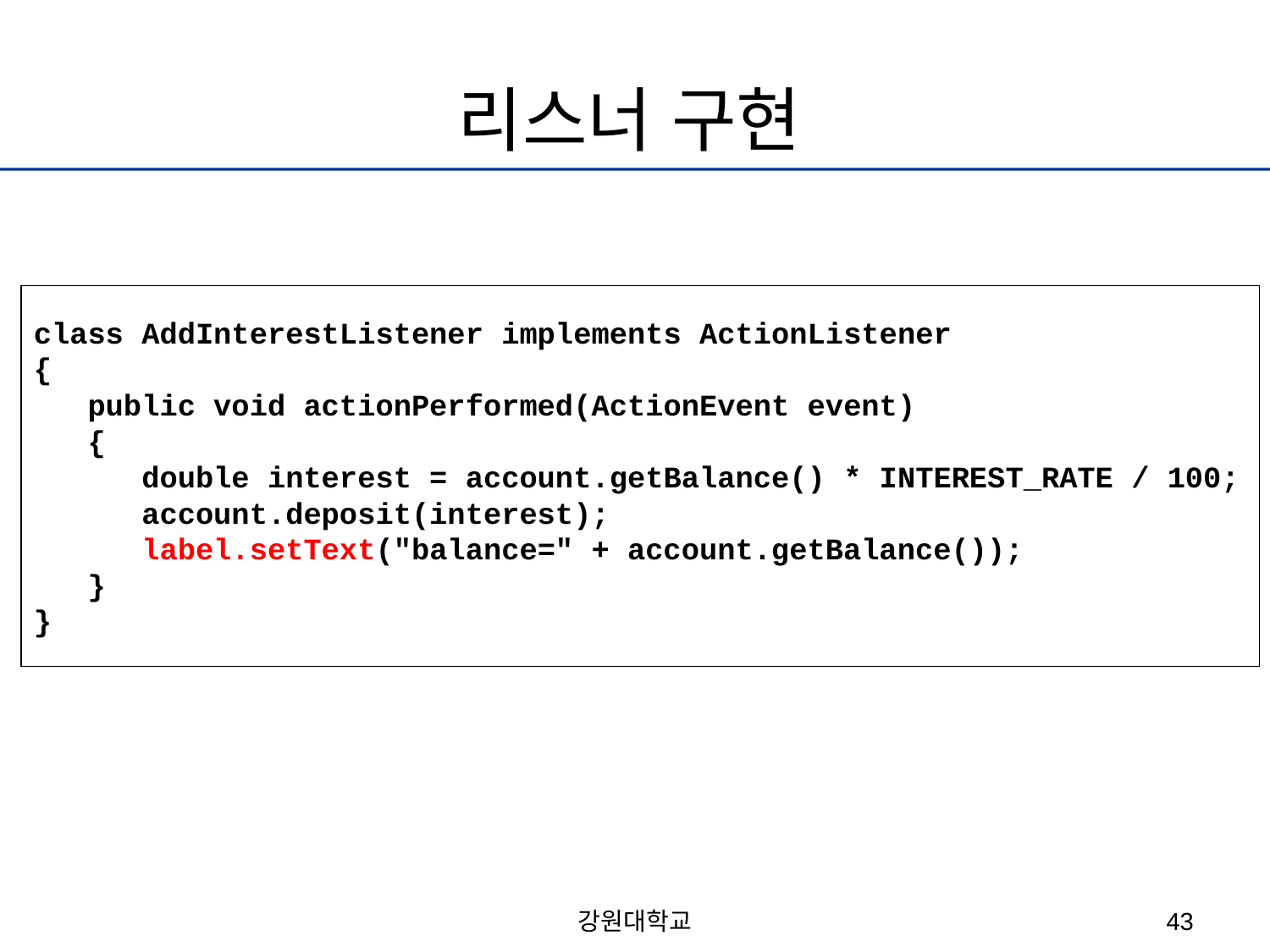

# 리스너 구현

class AddInterestListener implements ActionListener
{
   public void actionPerformed(ActionEvent event)
   {
      double interest = account.getBalance() * INTEREST_RATE / 100;
      account.deposit(interest);
      label.setText("balance=" + account.getBalance());
   }
}
강원대학교
43